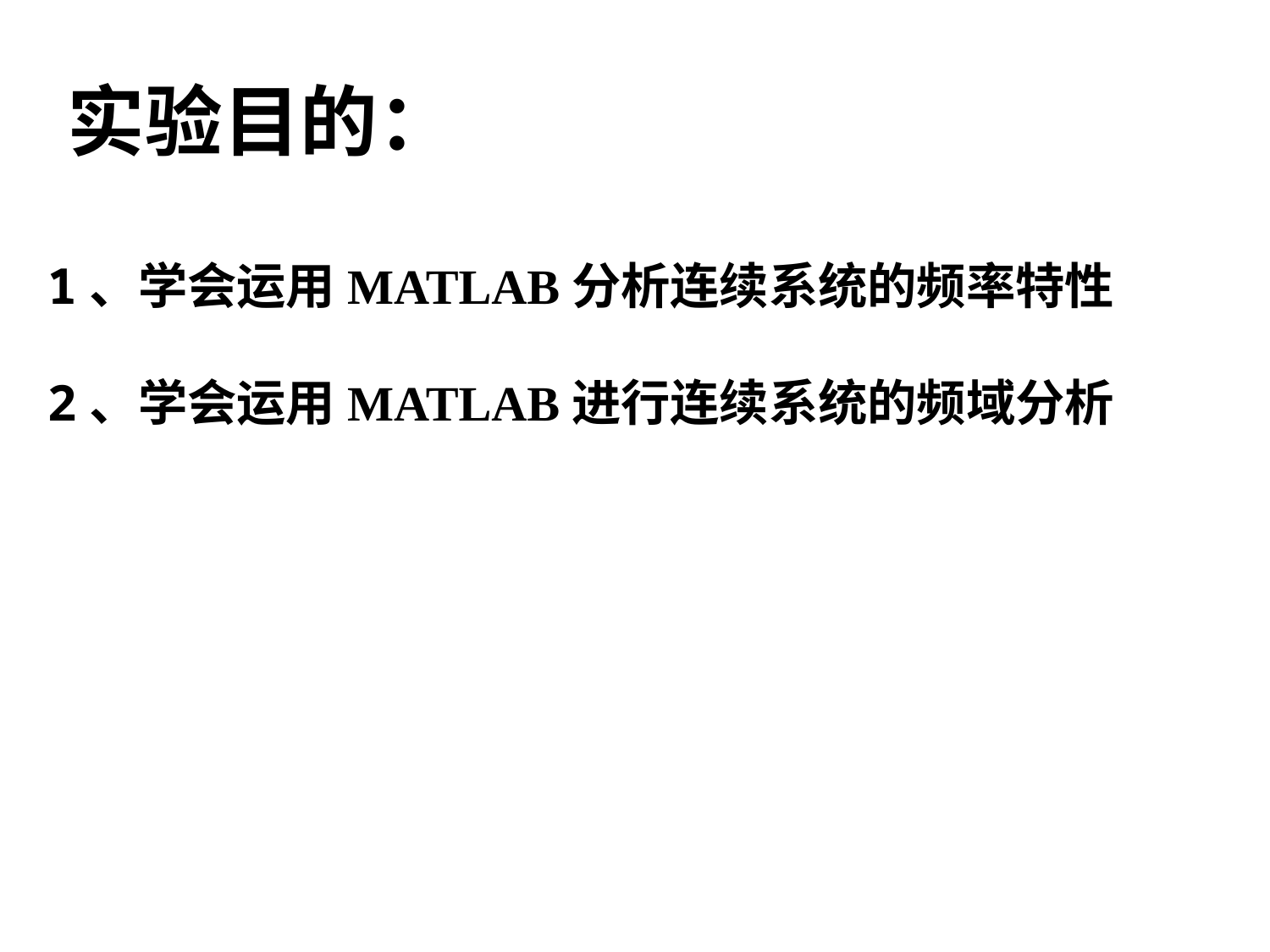

实验目的：
1、学会运用MATLAB分析连续系统的频率特性
2、学会运用MATLAB进行连续系统的频域分析